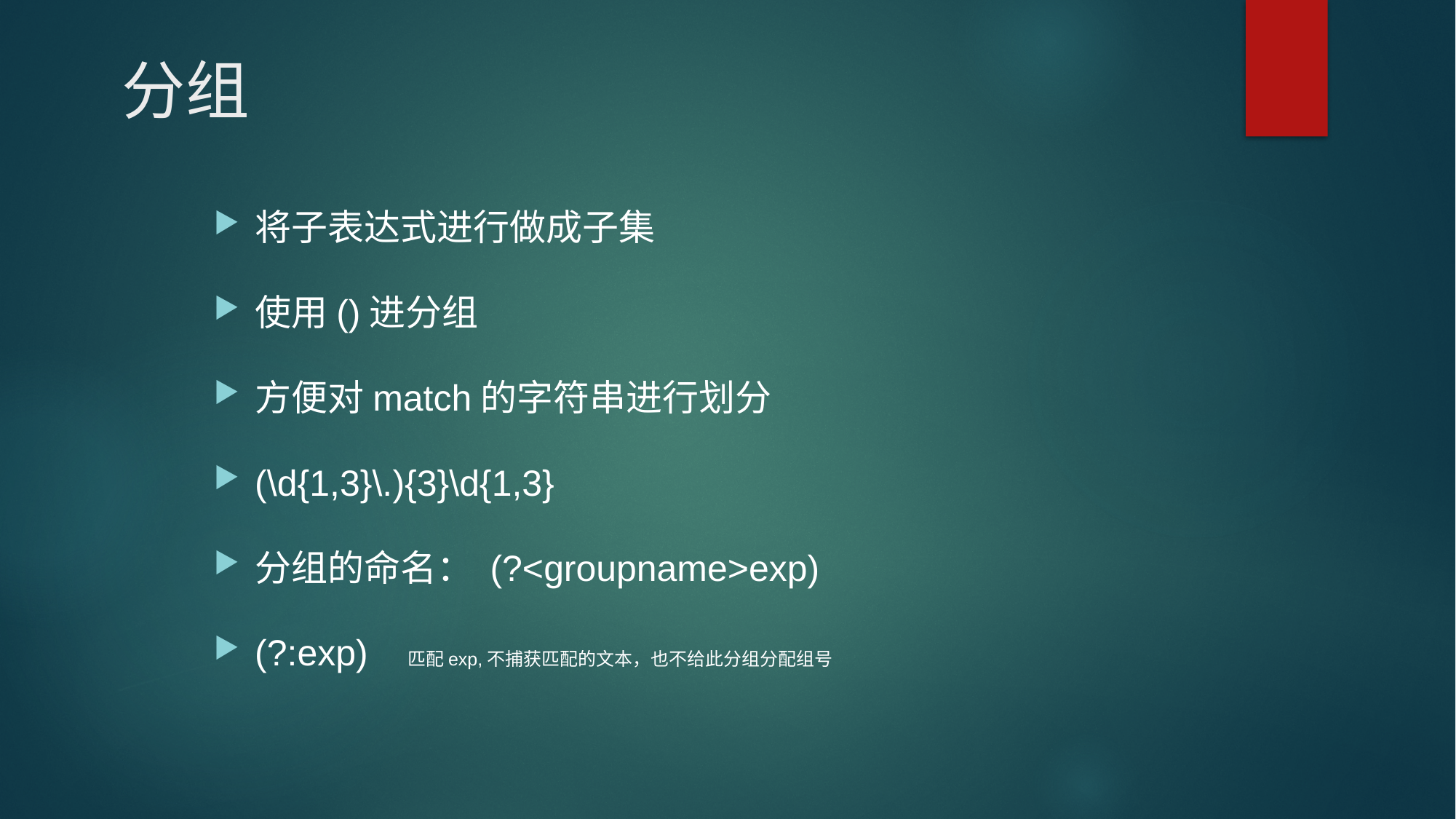

# 分组
将子表达式进行做成子集
使用()进分组
方便对match的字符串进行划分
(\d{1,3}\.){3}\d{1,3}
分组的命名： (?<groupname>exp)
(?:exp)   匹配exp,不捕获匹配的文本，也不给此分组分配组号